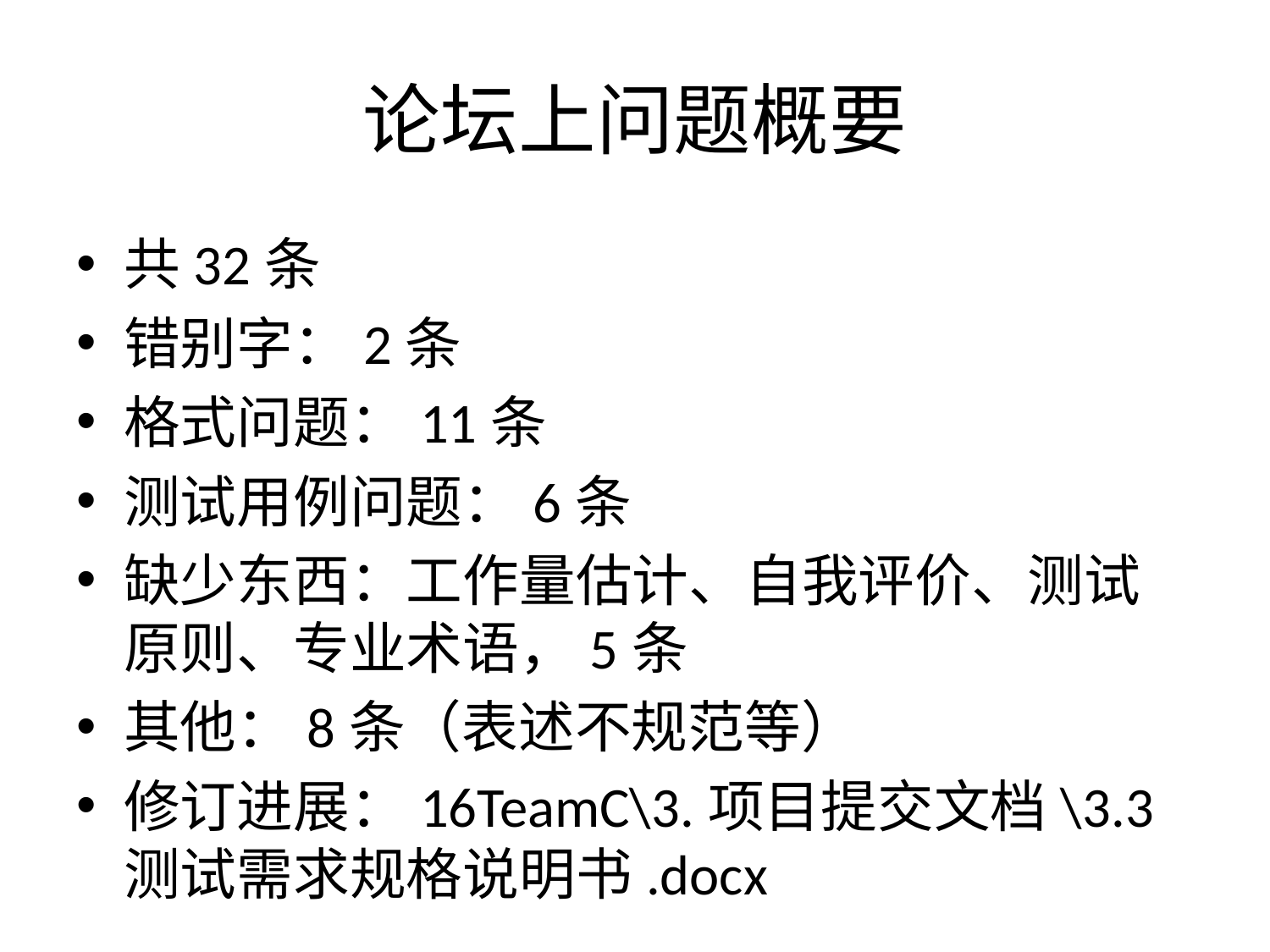

# 论坛上问题概要
共32条
错别字：2条
格式问题：11条
测试用例问题：6条
缺少东西：工作量估计、自我评价、测试原则、专业术语，5条
其他：8条（表述不规范等）
修订进展：16TeamC\3.项目提交文档\3.3测试需求规格说明书.docx